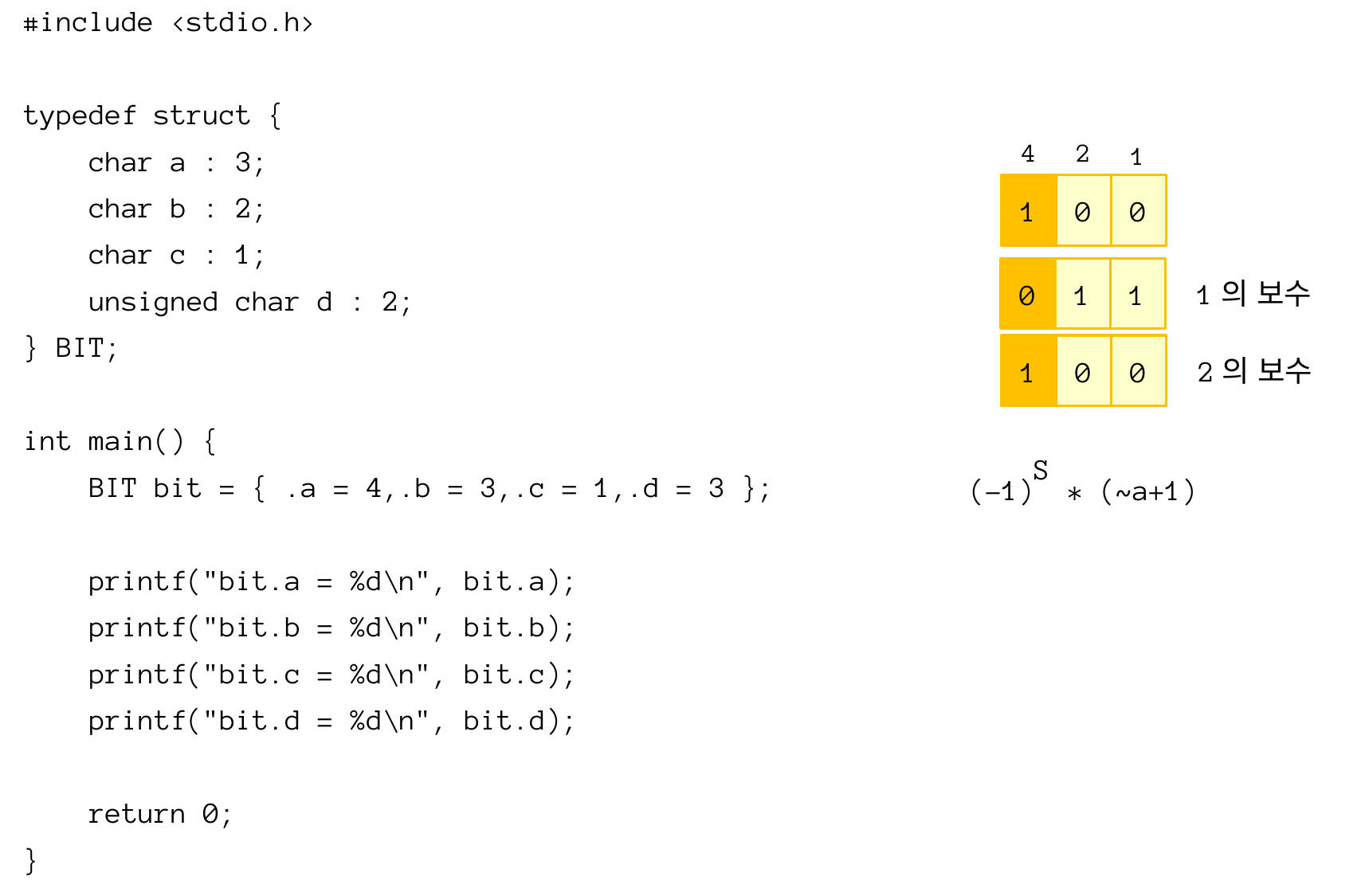

#include <stdio.h>

typedef struct {
    char a : 3;
    char b : 2;
    char c : 1;
    unsigned char d : 2;
} BIT;

int main() {
    BIT bit = { .a = 4,.b = 3,.c = 1,.d = 3 };

    printf("bit.a = %d\n", bit.a);
    printf("bit.b = %d\n", bit.b);
    printf("bit.c = %d\n", bit.c);
    printf("bit.d = %d\n", bit.d);

    return 0;
}
4
2
1
1
0
0
0
1
1
1의 보수
1
0
0
2의 보수
S
(-1)  * (~a+1)